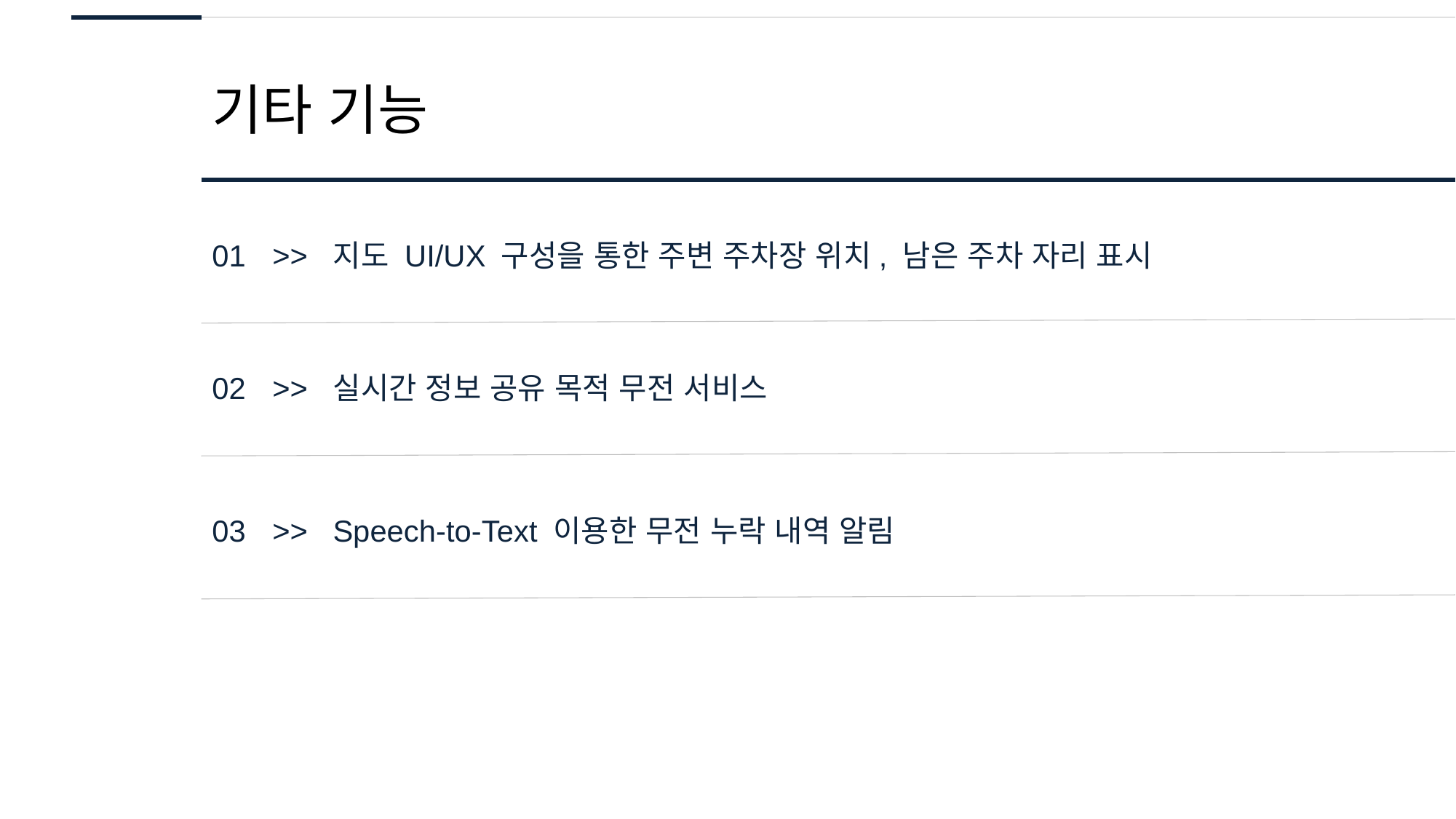

기타 기능
01
>>
지도 UI/UX 구성을 통한 주변 주차장 위치, 남은 주차 자리 표시
02
>>
실시간 정보 공유 목적 무전 서비스
03
>>
Speech-to-Text 이용한 무전 누락 내역 알림